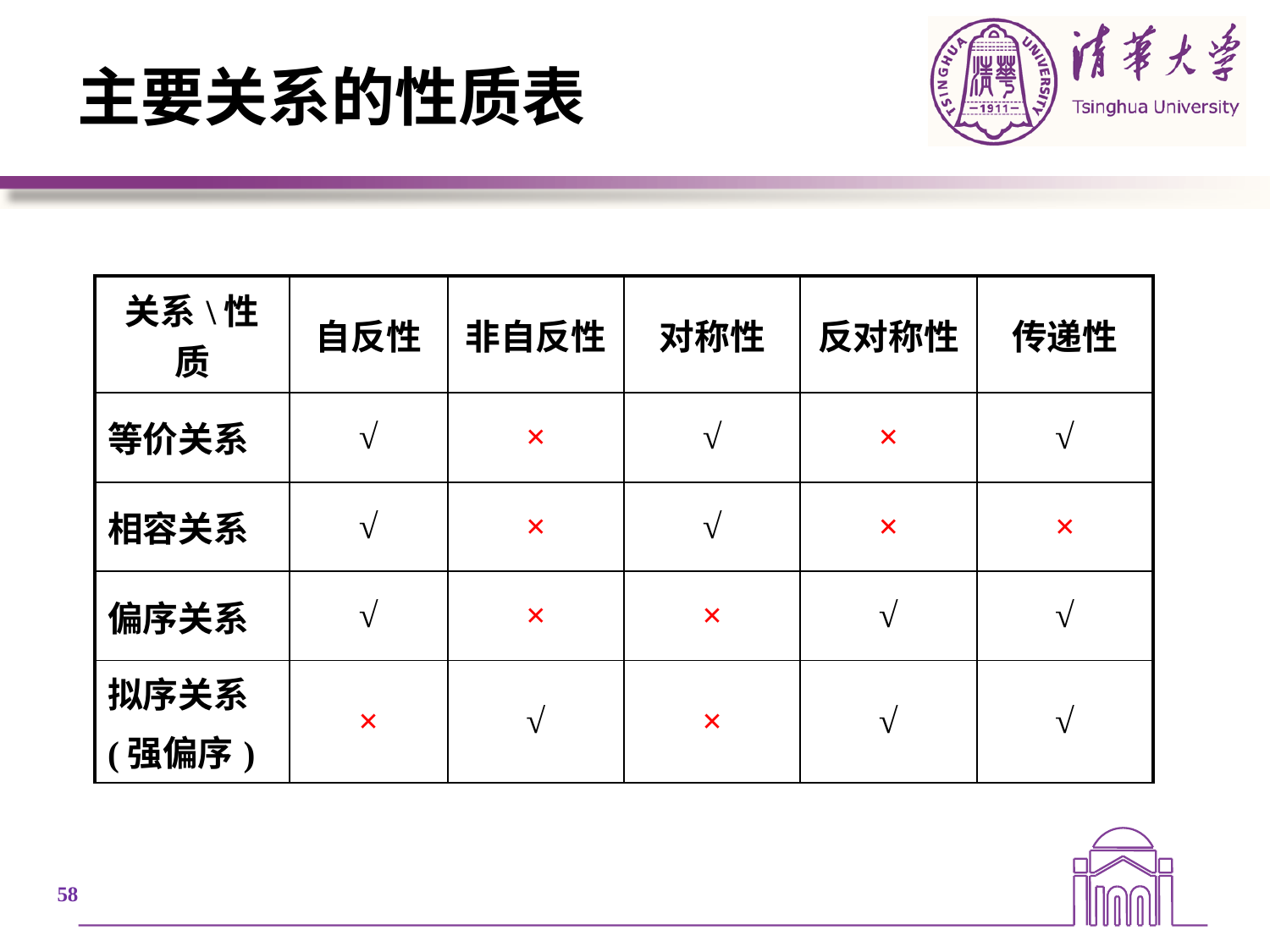

# 主要关系的性质表
| 关系\性质 | 自反性 | 非自反性 | 对称性 | 反对称性 | 传递性 |
| --- | --- | --- | --- | --- | --- |
| 等价关系 | √ | × | √ | × | √ |
| 相容关系 | √ | × | √ | × | × |
| 偏序关系 | √ | × | × | √ | √ |
| 拟序关系 (强偏序) | × | √ | × | √ | √ |